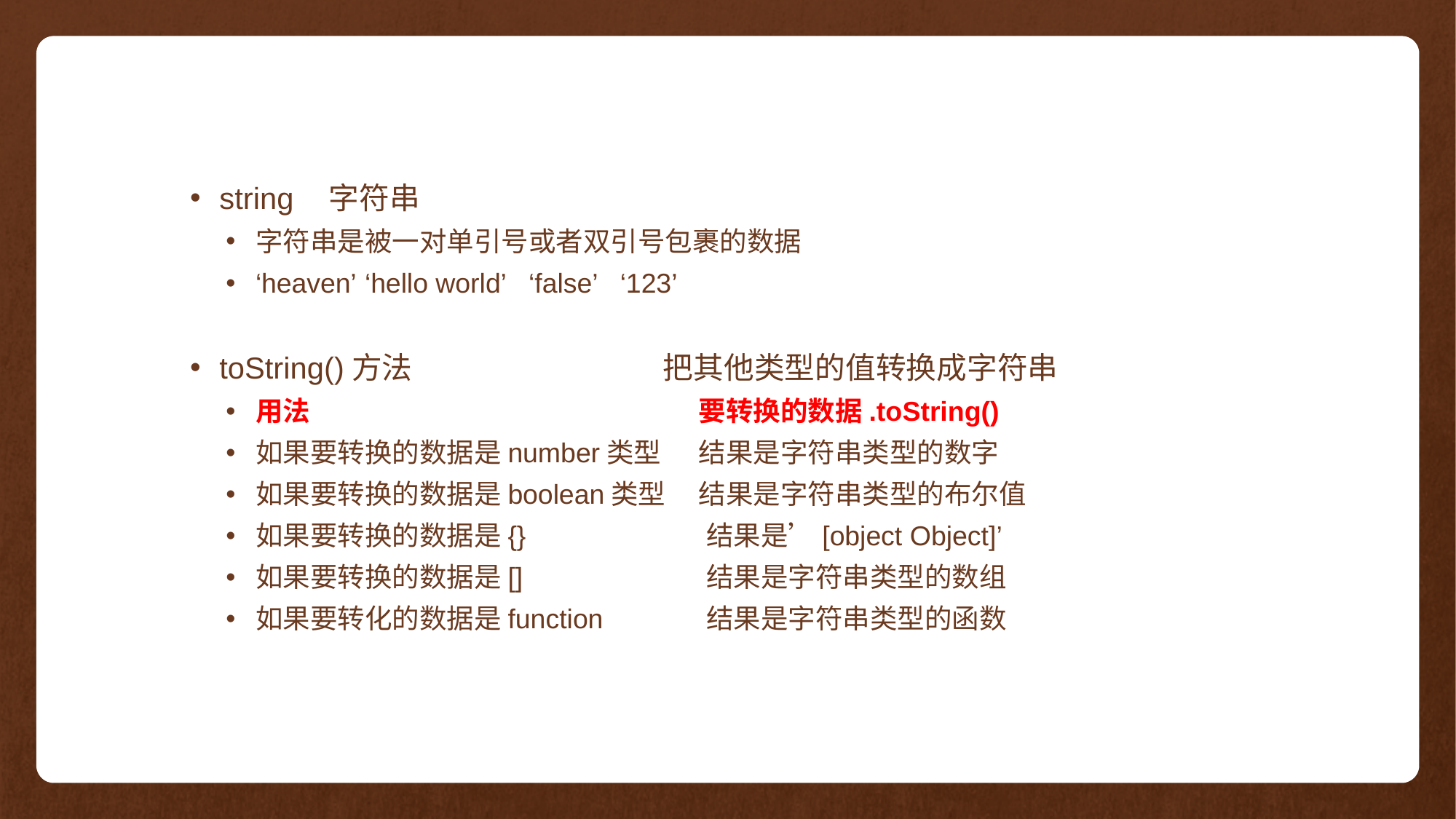

string	字符串
字符串是被一对单引号或者双引号包裹的数据
‘heaven’	‘hello world’   ‘false’   ‘123’

toString()方法			 把其他类型的值转换成字符串
用法				 要转换的数据.toString()
如果要转换的数据是number类型	 结果是字符串类型的数字
如果要转换的数据是boolean类型	 结果是字符串类型的布尔值
如果要转换的数据是{}		 结果是’[object Object]’
如果要转换的数据是[]		 结果是字符串类型的数组
如果要转化的数据是function	 结果是字符串类型的函数